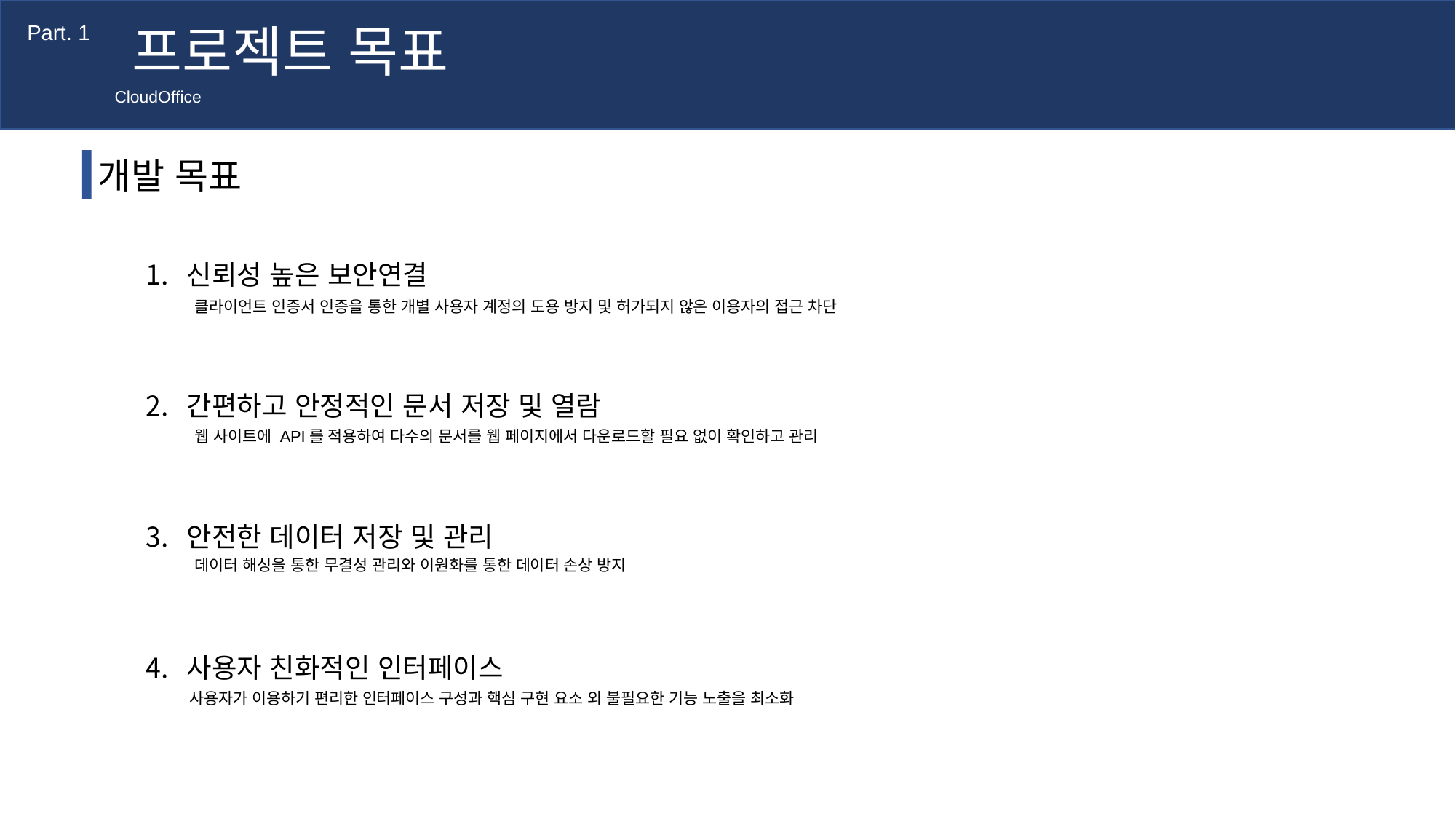

프로젝트 목표
Part. 1
CloudOffice

# 개발 목표
신뢰성 높은 보안연결

간편하고 안정적인 문서 저장 및 열람

안전한 데이터 저장 및 관리

사용자 친화적인 인터페이스
클라이언트 인증서 인증을 통한 개별 사용자 계정의 도용 방지 및 허가되지 않은 이용자의 접근 차단
웹 사이트에 API를 적용하여 다수의 문서를 웹 페이지에서 다운로드할 필요 없이 확인하고 관리
데이터 해싱을 통한 무결성 관리와 이원화를 통한 데이터 손상 방지
사용자가 이용하기 편리한 인터페이스 구성과 핵심 구현 요소 외 불필요한 기능 노출을 최소화